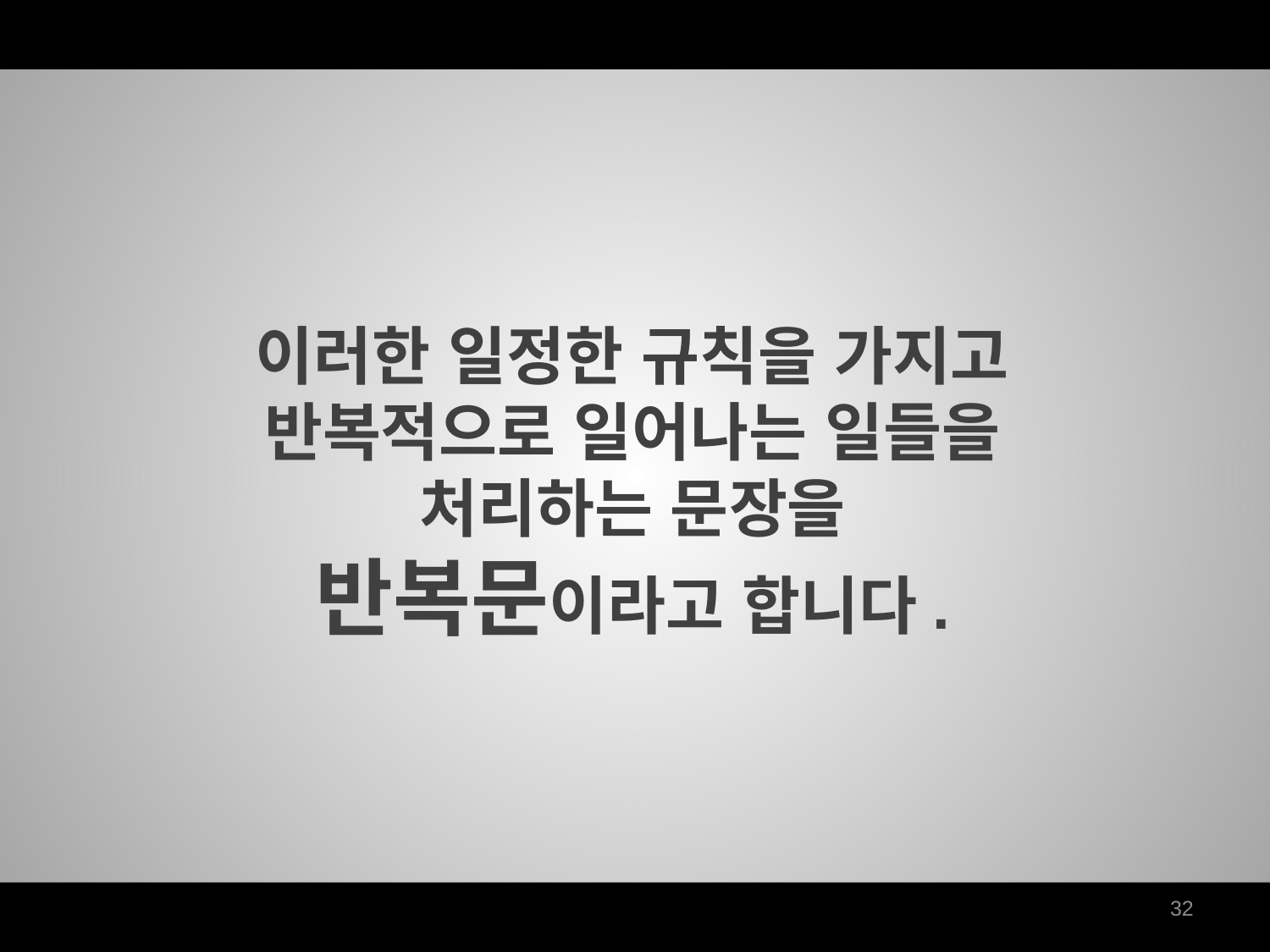

이러한 일정한 규칙을 가지고
반복적으로 일어나는 일들을
처리하는 문장을
반복문이라고 합니다.
32